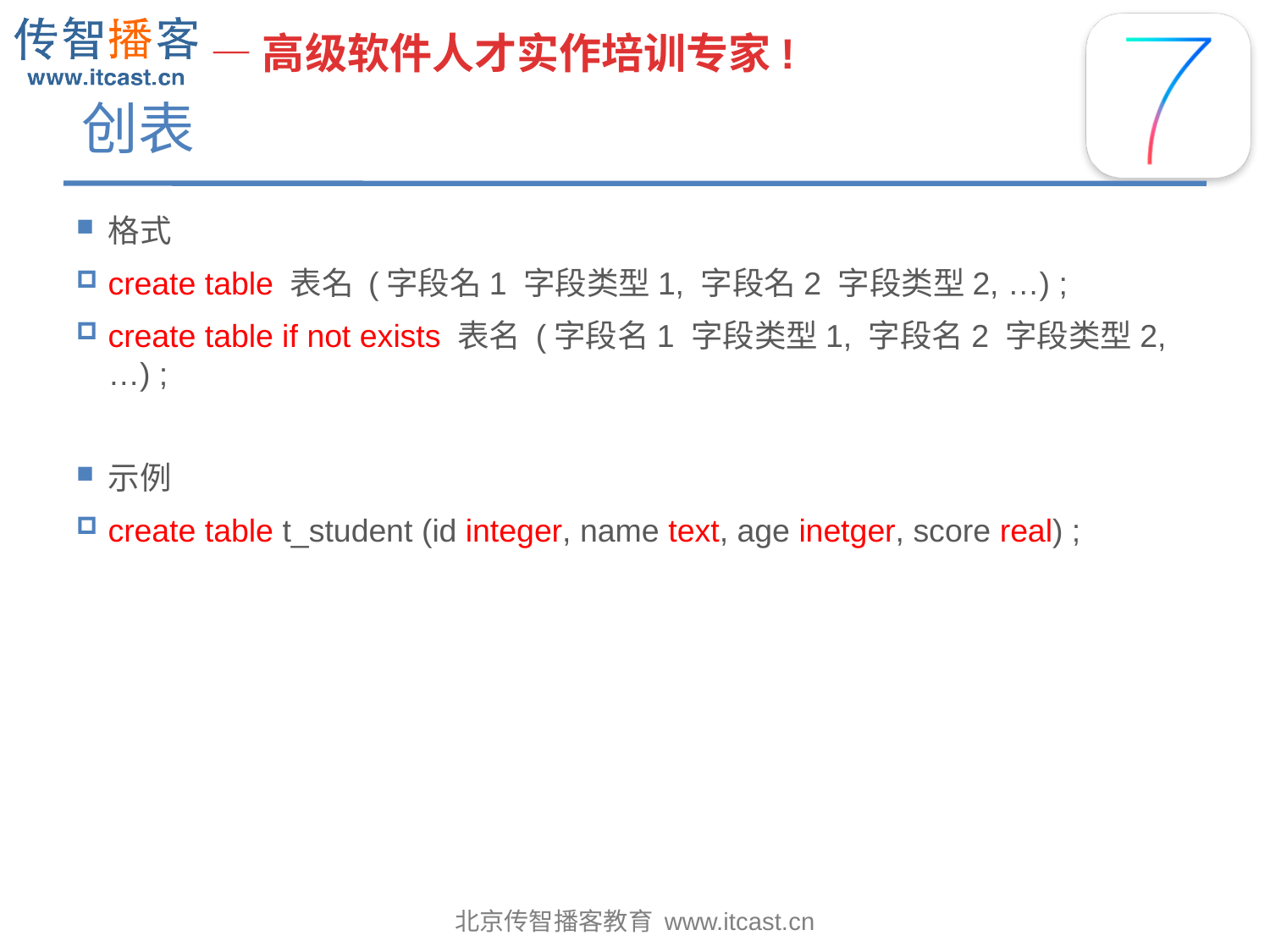

# 创表
格式
create table 表名 (字段名1 字段类型1, 字段名2 字段类型2, …) ;
create table if not exists 表名 (字段名1 字段类型1, 字段名2 字段类型2, …) ;

示例
create table t_student (id integer, name text, age inetger, score real) ;